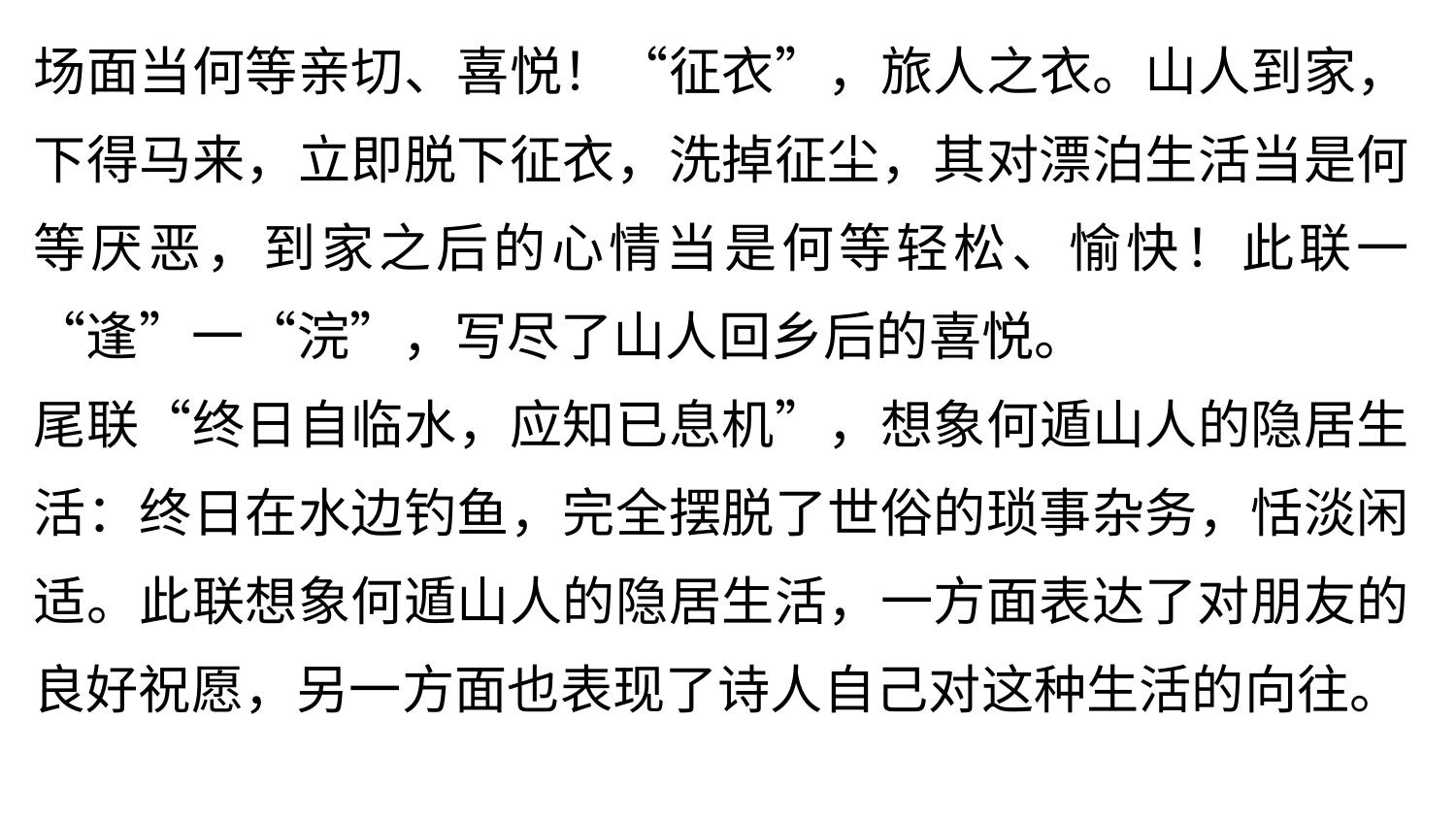

场面当何等亲切、喜悦！“征衣”，旅人之衣。山人到家，下得马来，立即脱下征衣，洗掉征尘，其对漂泊生活当是何等厌恶，到家之后的心情当是何等轻松、愉快！此联一“逢”一“浣”，写尽了山人回乡后的喜悦。
尾联“终日自临水，应知已息机”，想象何遁山人的隐居生活：终日在水边钓鱼，完全摆脱了世俗的琐事杂务，恬淡闲适。此联想象何遁山人的隐居生活，一方面表达了对朋友的良好祝愿，另一方面也表现了诗人自己对这种生活的向往。